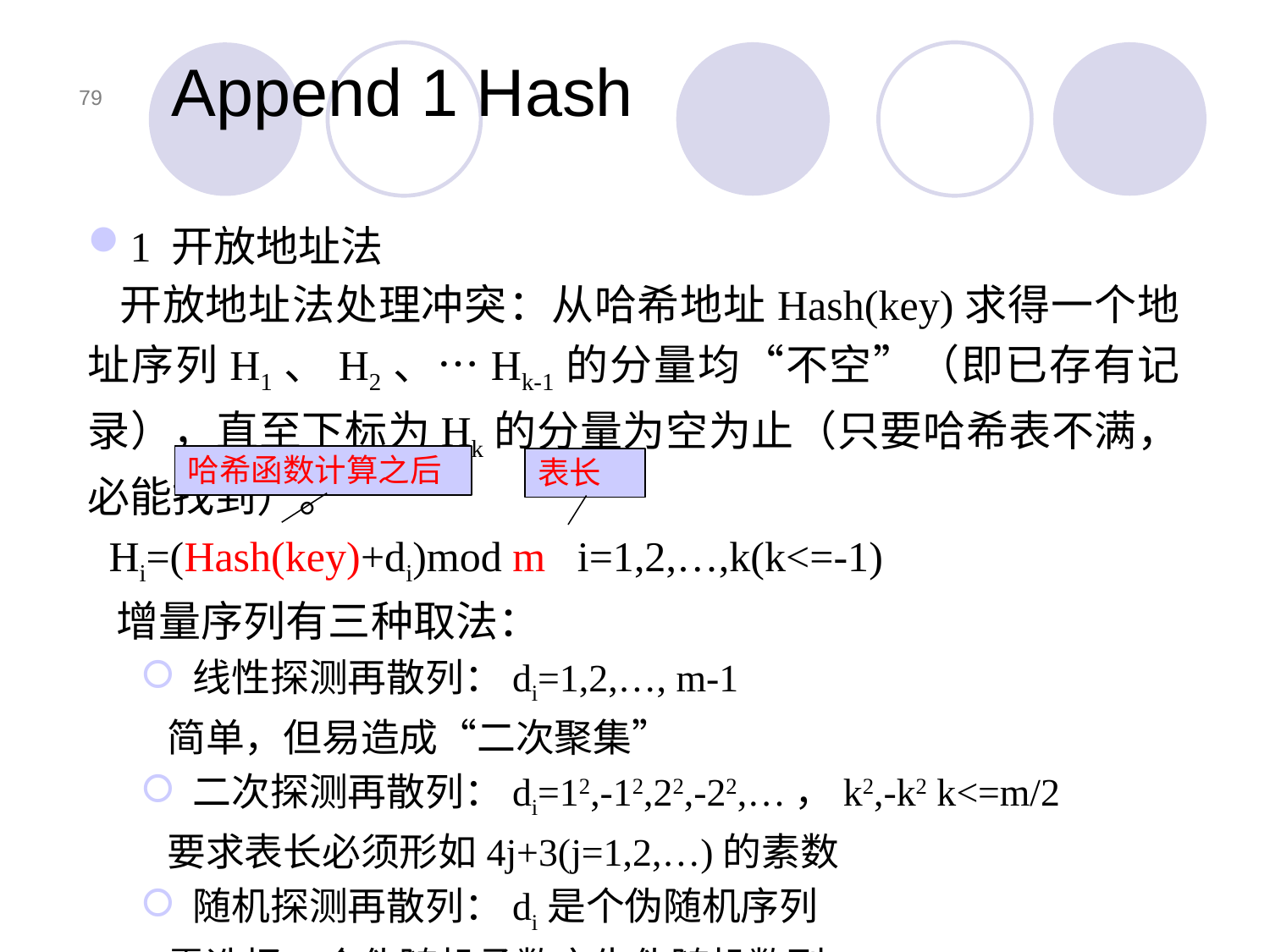

79
Append 1 Hash

1 开放地址法
  开放地址法处理冲突：从哈希地址Hash(key)求得一个地址序列H1、H2、…Hk-1的分量均“不空”（即已存有记录），直至下标为Hk的分量为空为止（只要哈希表不满，必能找到）。
  Hi=(Hash(key)+di)mod m   i=1,2,…,k(k<=-1)
  增量序列有三种取法：
 线性探测再散列：di=1,2,…, m-1
  简单，但易造成“二次聚集”
 二次探测再散列：di=12,-12,22,-22,…，k2,-k2 k<=m/2
  要求表长必须形如4j+3(j=1,2,…)的素数
 随机探测再散列：di是个伪随机序列
  需选择一个伪随机函数产生伪随机数列
哈希函数计算之后
表长